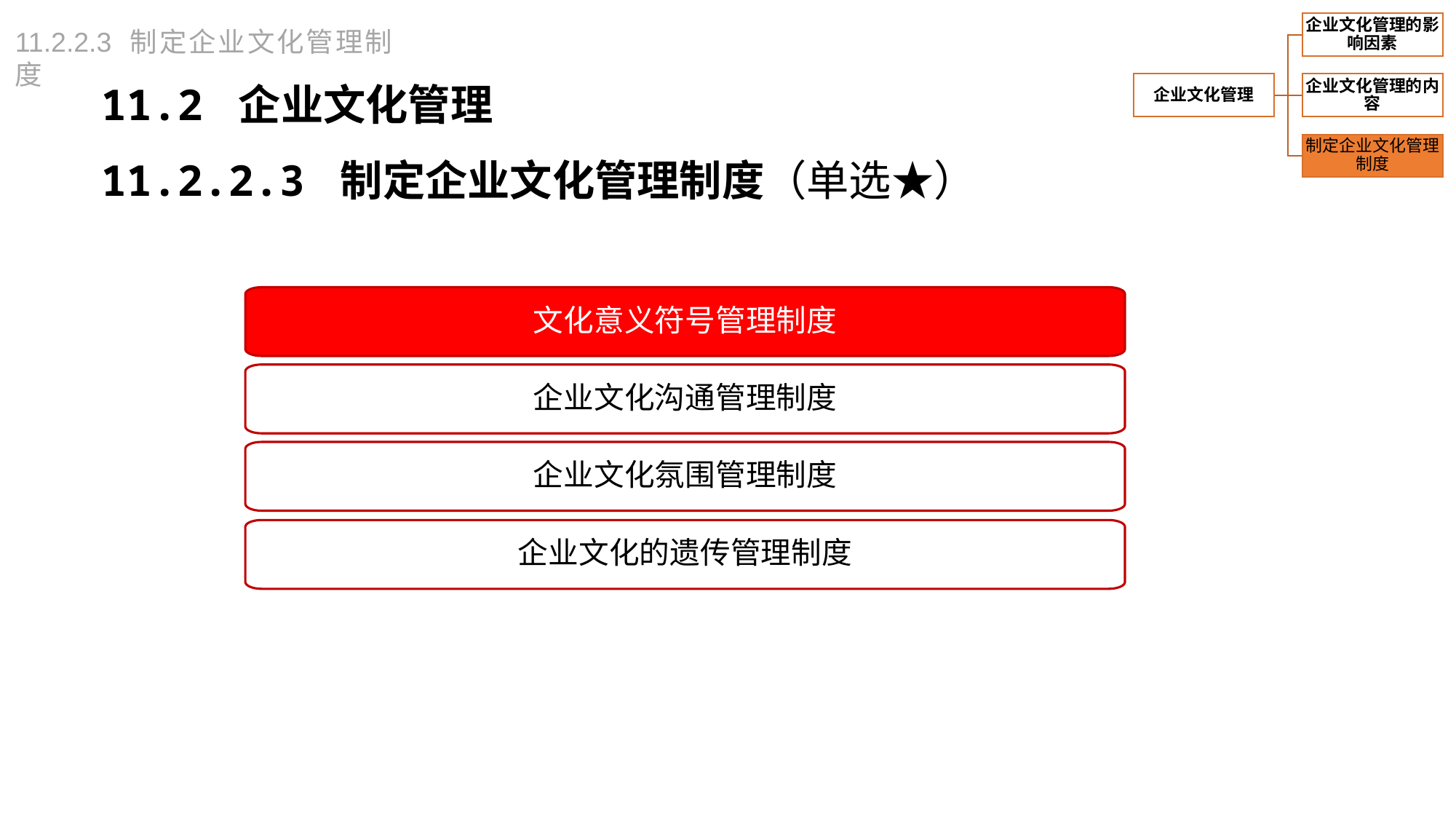

企业文化管理
企业文化管理的影响因素
企业文化管理的内容
制定企业文化管理制度
11.2.2.3 制定企业文化管理制度
11.2 企业文化管理
11.2.2.3 制定企业文化管理制度（单选★）
文化意义符号管理制度
企业文化沟通管理制度
企业文化氛围管理制度
企业文化的遗传管理制度